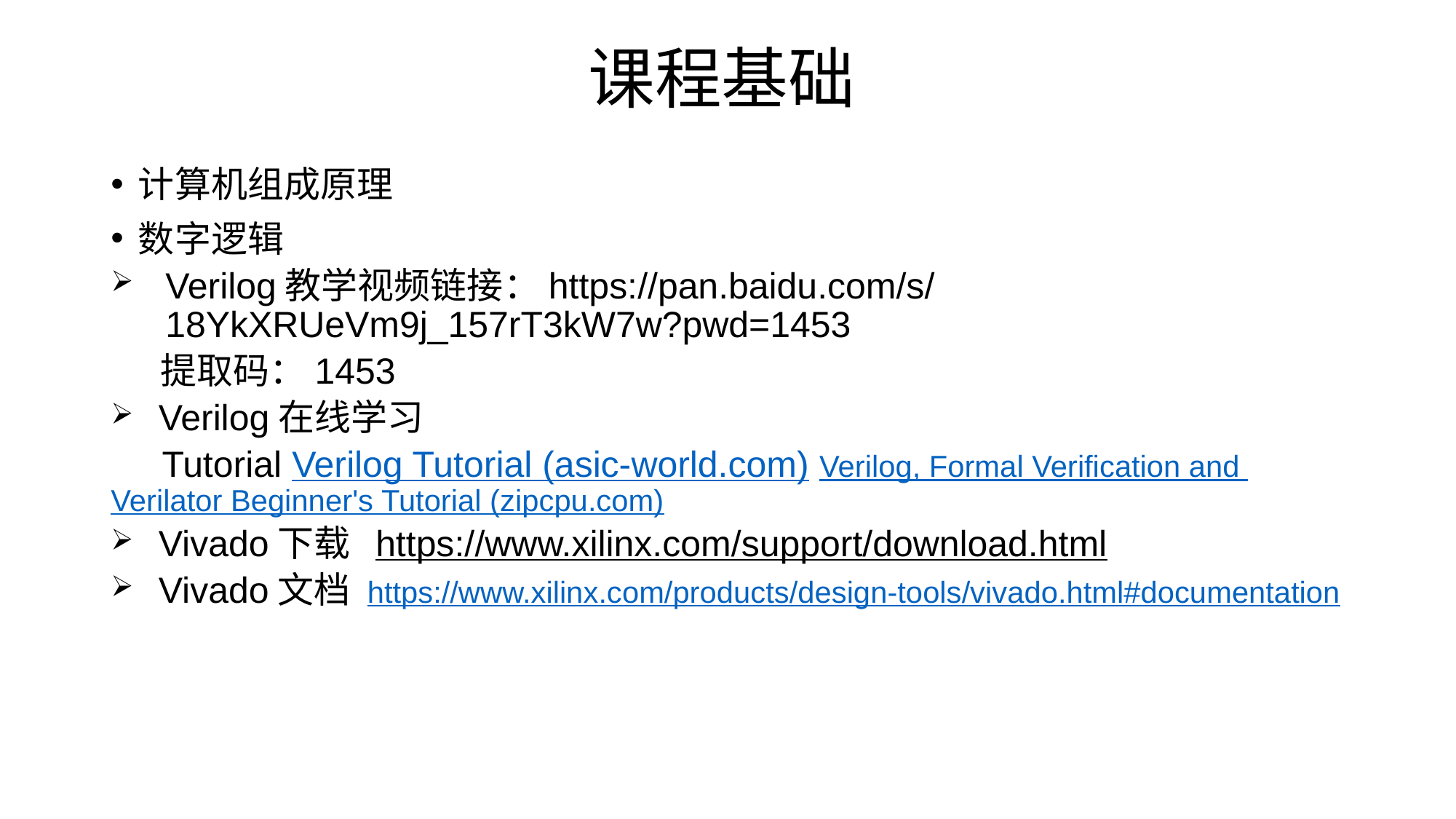

# 课程基础
计算机组成原理
数字逻辑
Verilog教学视频链接：https://pan.baidu.com/s/18YkXRUeVm9j_157rT3kW7w?pwd=1453
     提取码：1453
  Verilog在线学习
     Tutorial Verilog Tutorial (asic-world.com) Verilog, Formal Verification and Verilator Beginner's Tutorial (zipcpu.com)
  Vivado下载  https://www.xilinx.com/support/download.html
  Vivado文档 https://www.xilinx.com/products/design-tools/vivado.html#documentation